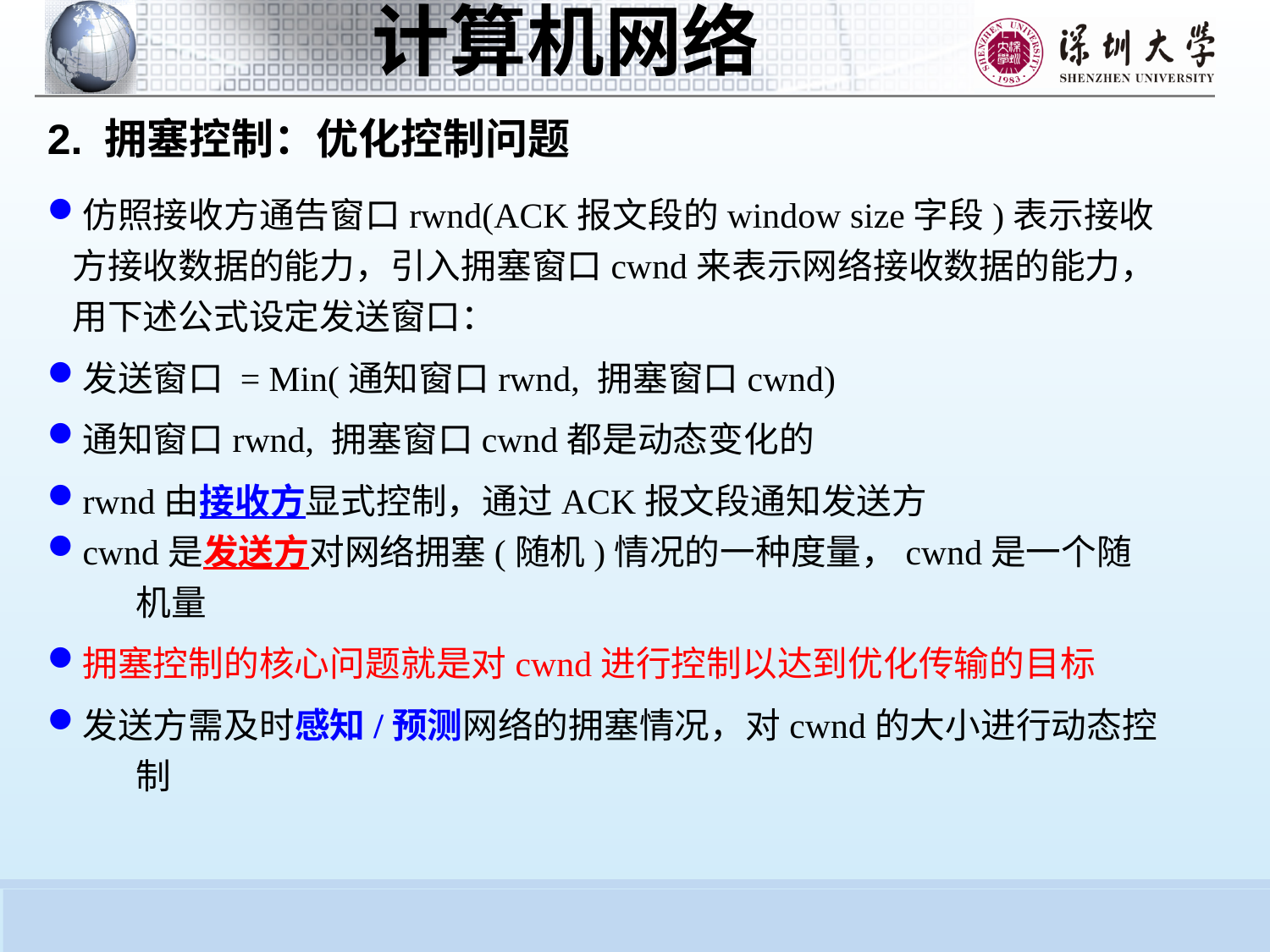

2. 拥塞控制：优化控制问题
仿照接收方通告窗口rwnd(ACK报文段的window size字段)表示接收方接收数据的能力，引入拥塞窗口cwnd来表示网络接收数据的能力，用下述公式设定发送窗口：
发送窗口 = Min(通知窗口rwnd, 拥塞窗口cwnd)
通知窗口rwnd, 拥塞窗口cwnd都是动态变化的
rwnd由接收方显式控制，通过ACK报文段通知发送方
cwnd是发送方对网络拥塞(随机)情况的一种度量，cwnd是一个随机量
拥塞控制的核心问题就是对cwnd进行控制以达到优化传输的目标
发送方需及时感知/预测网络的拥塞情况，对cwnd的大小进行动态控制